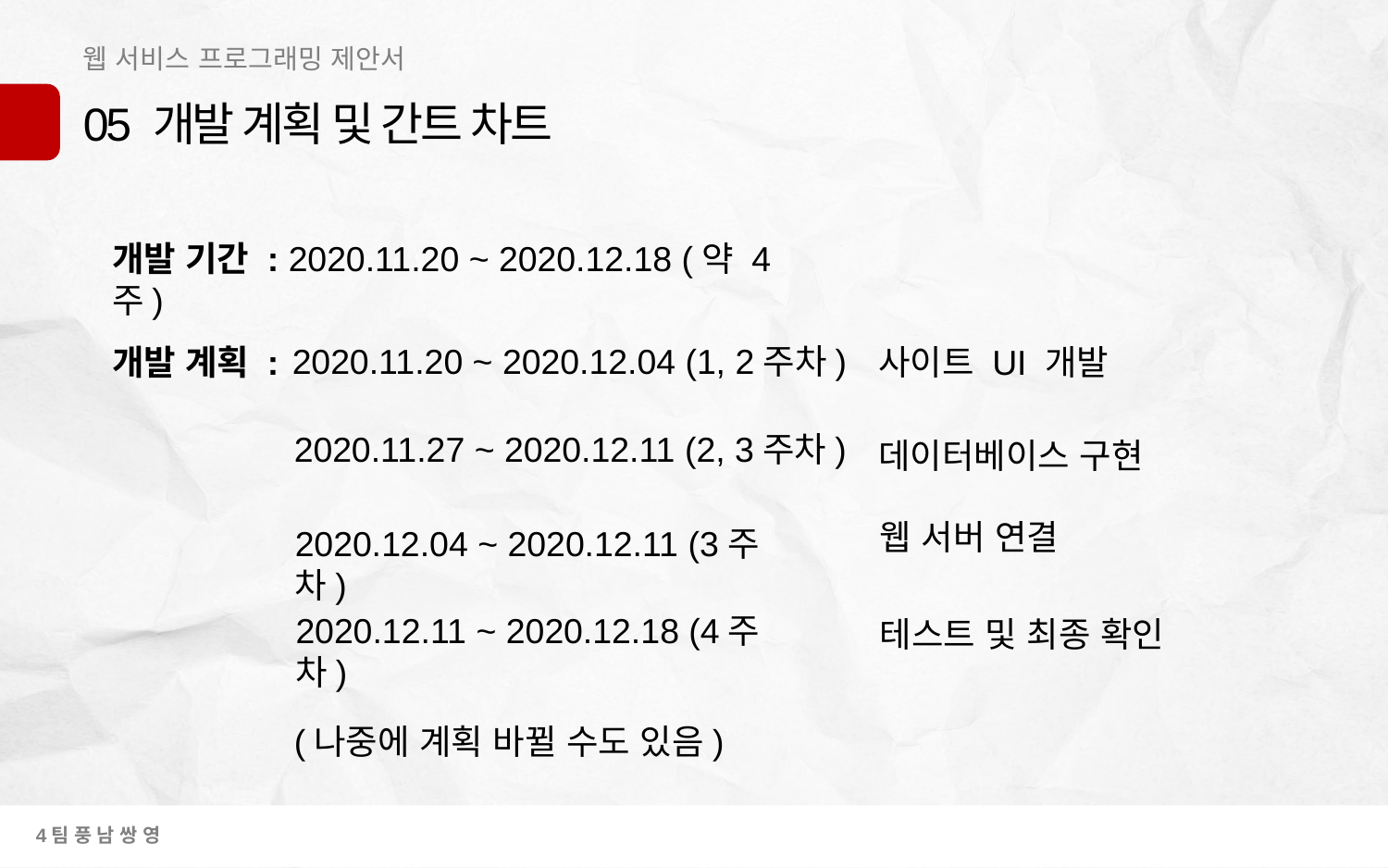

웹 서비스 프로그래밍 제안서

05 개발 계획 및 간트 차트
개발 기간 : 2020.11.20 ~ 2020.12.18 (약 4주)
2020.11.20 ~ 2020.12.04 (1, 2주차)
개발 계획 :
사이트 UI 개발
2020.11.27 ~ 2020.12.11 (2, 3주차)
데이터베이스 구현
웹 서버 연결
2020.12.04 ~ 2020.12.11 (3주차)
2020.12.11 ~ 2020.12.18 (4주차)
테스트 및 최종 확인
(나중에 계획 바뀔 수도 있음)

4팀 풍 남 쌍 영